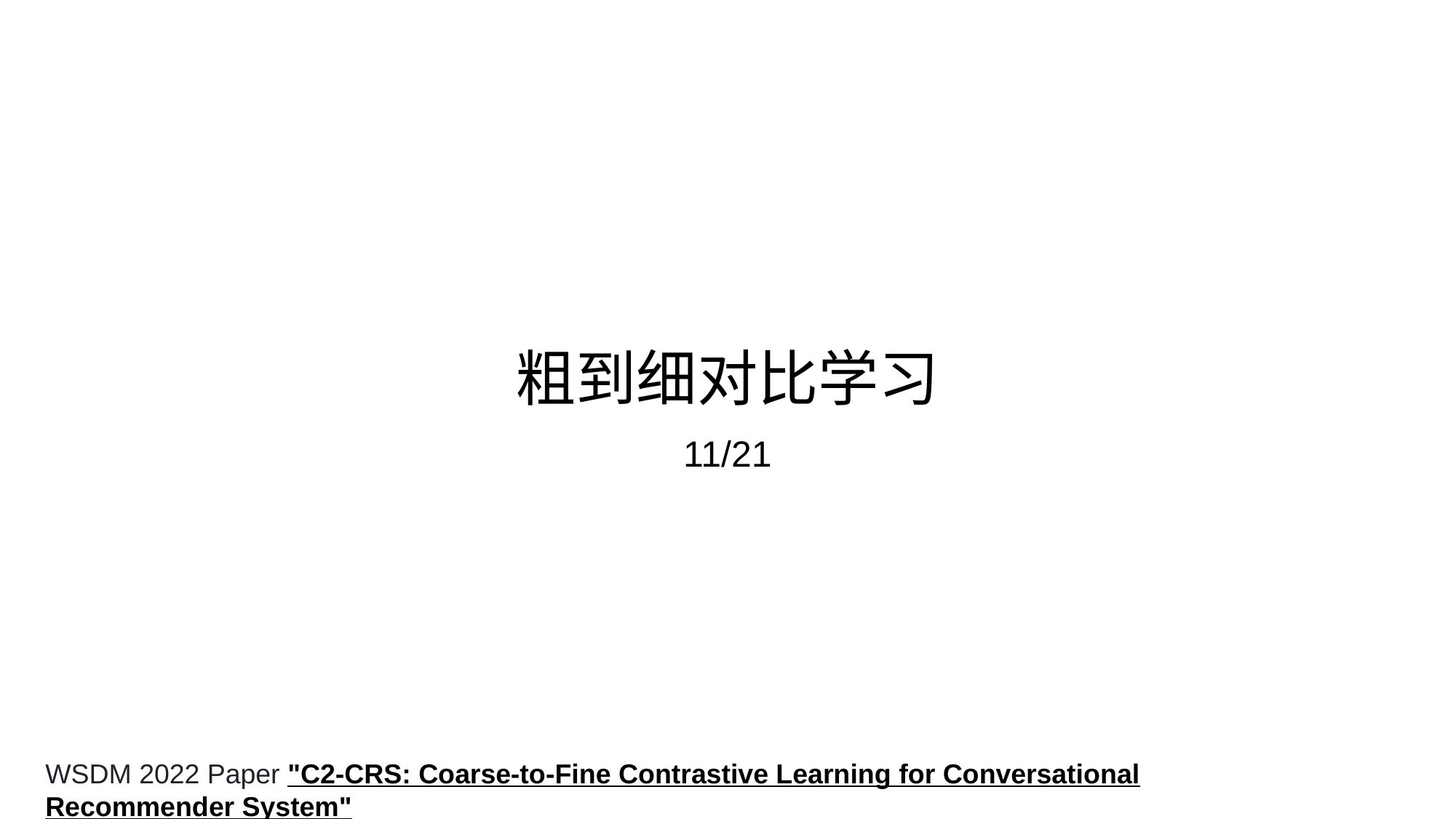

# 粗到细对比学习
11/21
WSDM 2022 Paper "C2-CRS: Coarse-to-Fine Contrastive Learning for Conversational Recommender System"